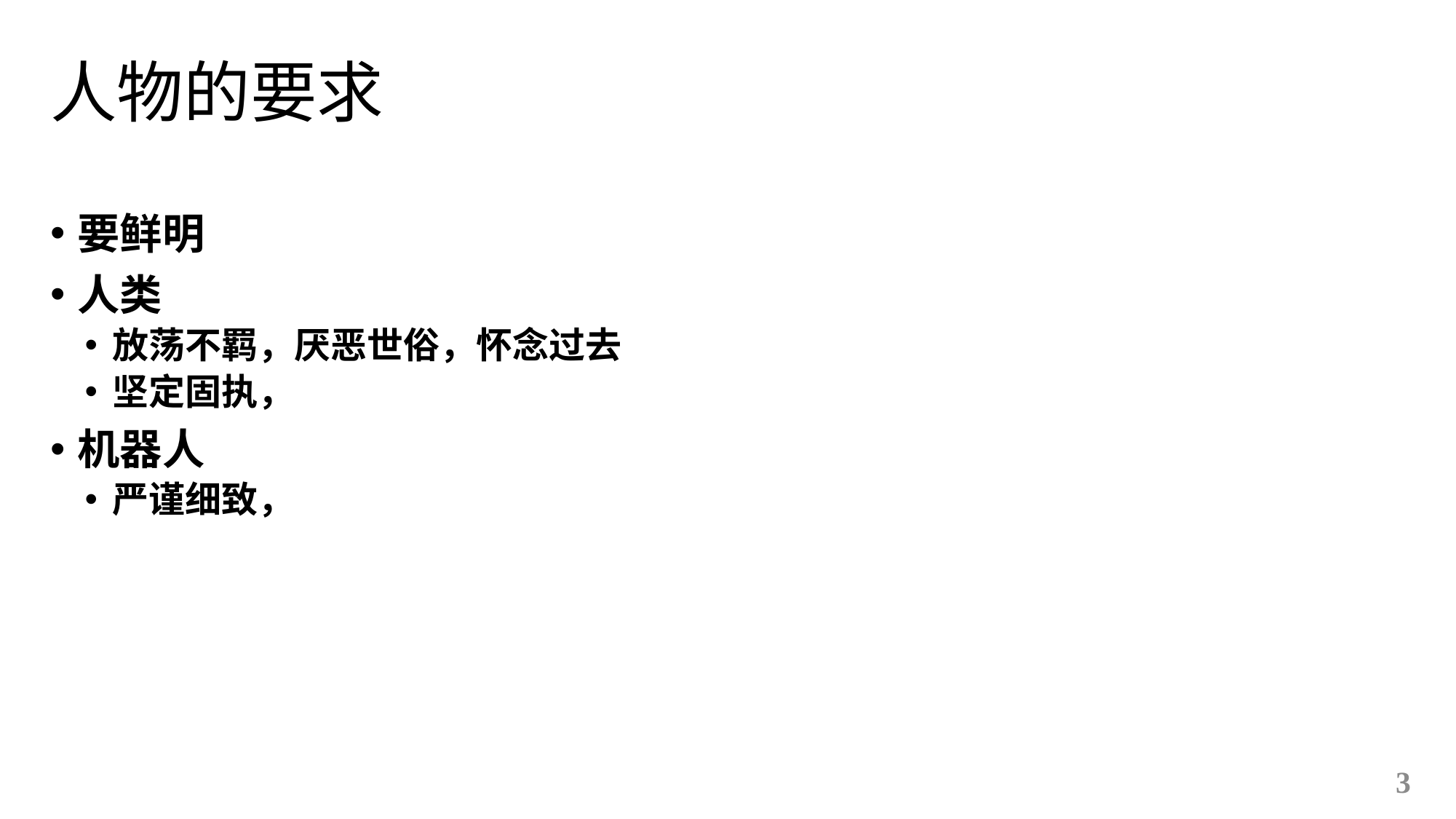

# 人物的要求
要鲜明
人类
放荡不羁，厌恶世俗，怀念过去
坚定固执，
机器人
严谨细致，
3